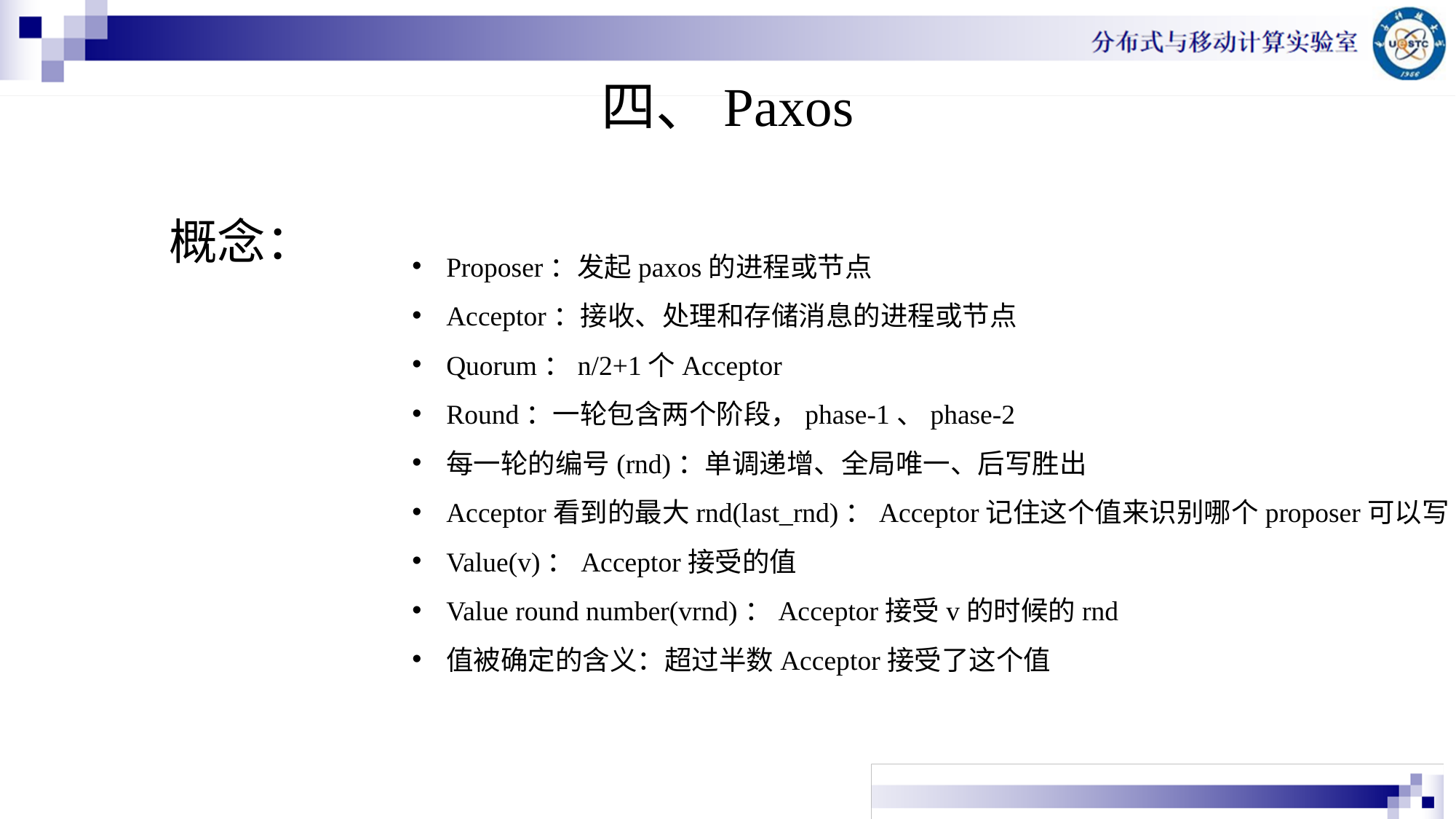

四、Paxos
概念：
Proposer：发起paxos的进程或节点
Acceptor：接收、处理和存储消息的进程或节点
Quorum：n/2+1个Acceptor
Round：一轮包含两个阶段，phase-1、phase-2
每一轮的编号(rnd)：单调递增、全局唯一、后写胜出
Acceptor看到的最大rnd(last_rnd)：Acceptor记住这个值来识别哪个proposer可以写
Value(v)：Acceptor接受的值
Value round number(vrnd)：Acceptor接受v的时候的rnd
值被确定的含义：超过半数Acceptor接受了这个值